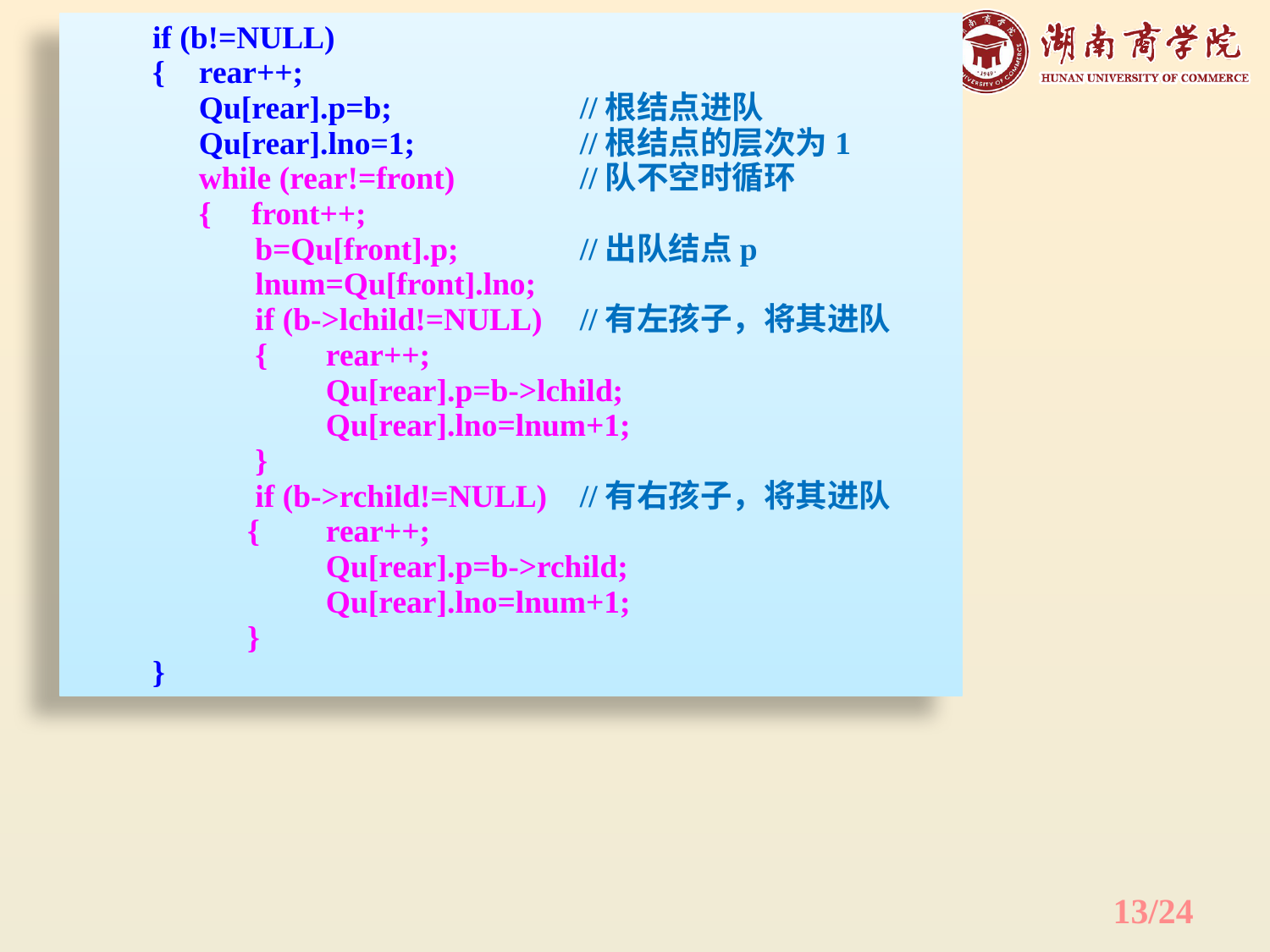

if (b!=NULL)
          { 	rear++;
	Qu[rear].p=b;		//根结点进队
	Qu[rear].lno=1;		//根结点的层次为1
	while (rear!=front)	//队不空时循环
	{     front++;
	       b=Qu[front].p;	//出队结点p
	       lnum=Qu[front].lno;
	       if (b->lchild!=NULL)	//有左孩子，将其进队
	       {	rear++;
		Qu[rear].p=b->lchild;
		Qu[rear].lno=lnum+1;
	       }
	       if (b->rchild!=NULL)	//有右孩子，将其进队
	      {	rear++;
		Qu[rear].p=b->rchild;
		Qu[rear].lno=lnum+1;
	      }
          }
13/24